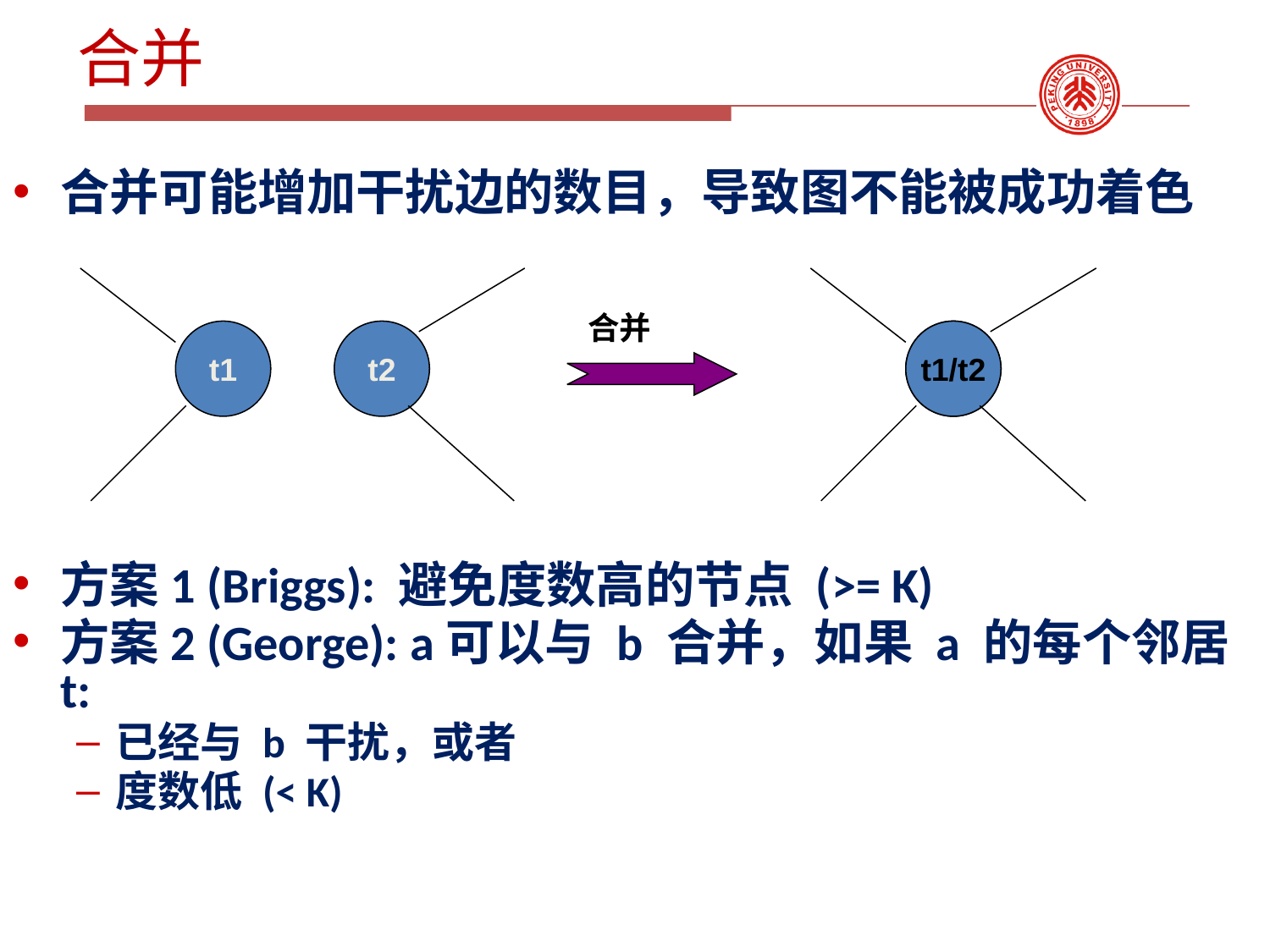

# 合并
合并可能增加干扰边的数目，导致图不能被成功着色

方案1 (Briggs): 避免度数高的节点 (>= K)
方案2 (George): a可以与 b 合并，如果 a 的每个邻居 t:
已经与 b 干扰，或者
度数低 (< K)

合并
t1
t2

t1/t2